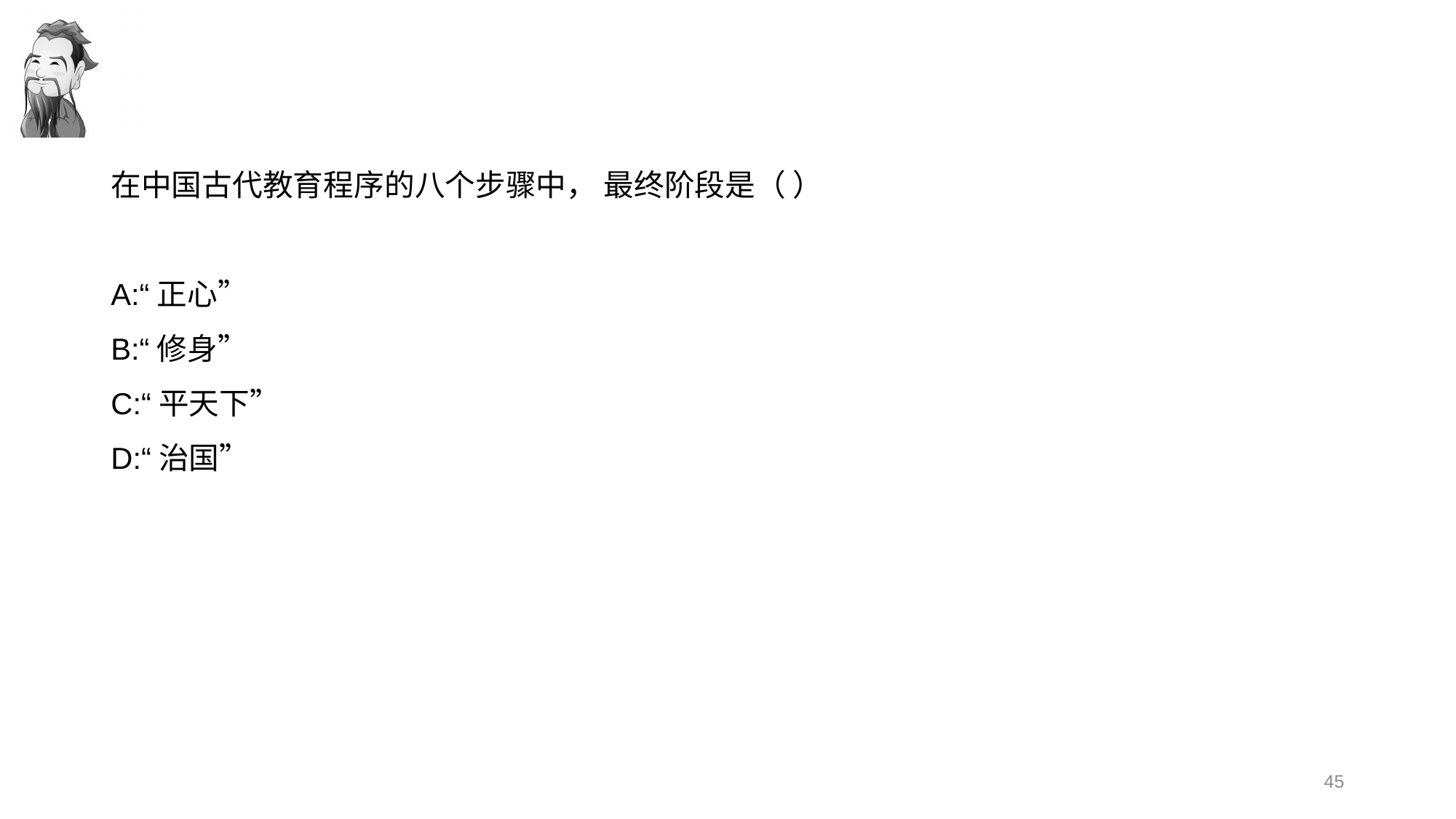

#
在中国古代教育程序的八个步骤中， 最终阶段是（ ）

A:“正心”
B:“修身”
C:“平天下”
D:“治国”

45